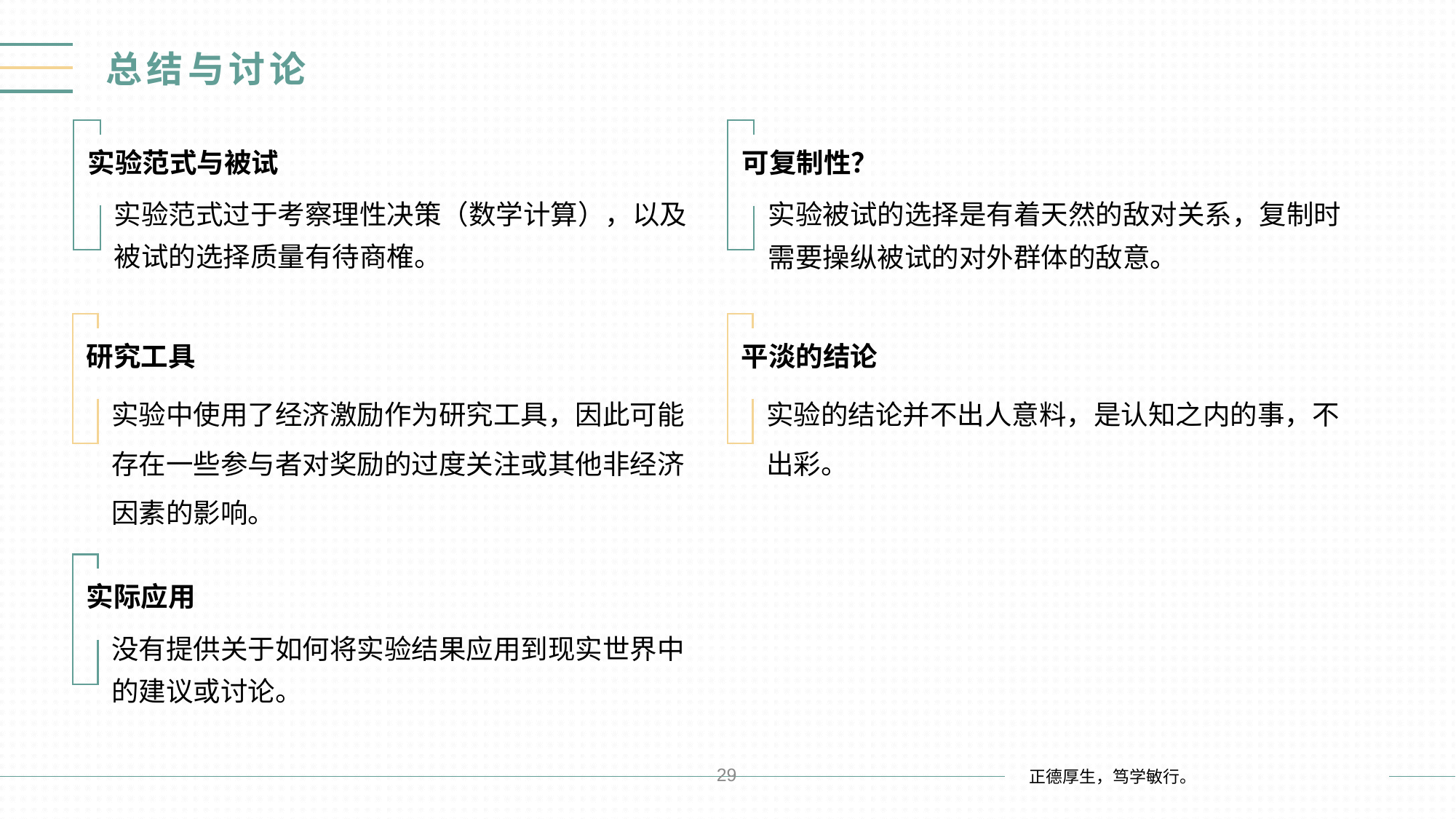

# 总结与讨论

实验范式与被试
实验范式过于考察理性决策（数学计算），以及被试的选择质量有待商榷。

可复制性？
实验被试的选择是有着天然的敌对关系，复制时需要操纵被试的对外群体的敌意。

研究工具
实验中使用了经济激励作为研究工具，因此可能存在一些参与者对奖励的过度关注或其他非经济因素的影响。

平淡的结论
实验的结论并不出人意料，是认知之内的事，不出彩。

实际应用
没有提供关于如何将实验结果应用到现实世界中的建议或讨论。
29
正德厚生，笃学敏行。